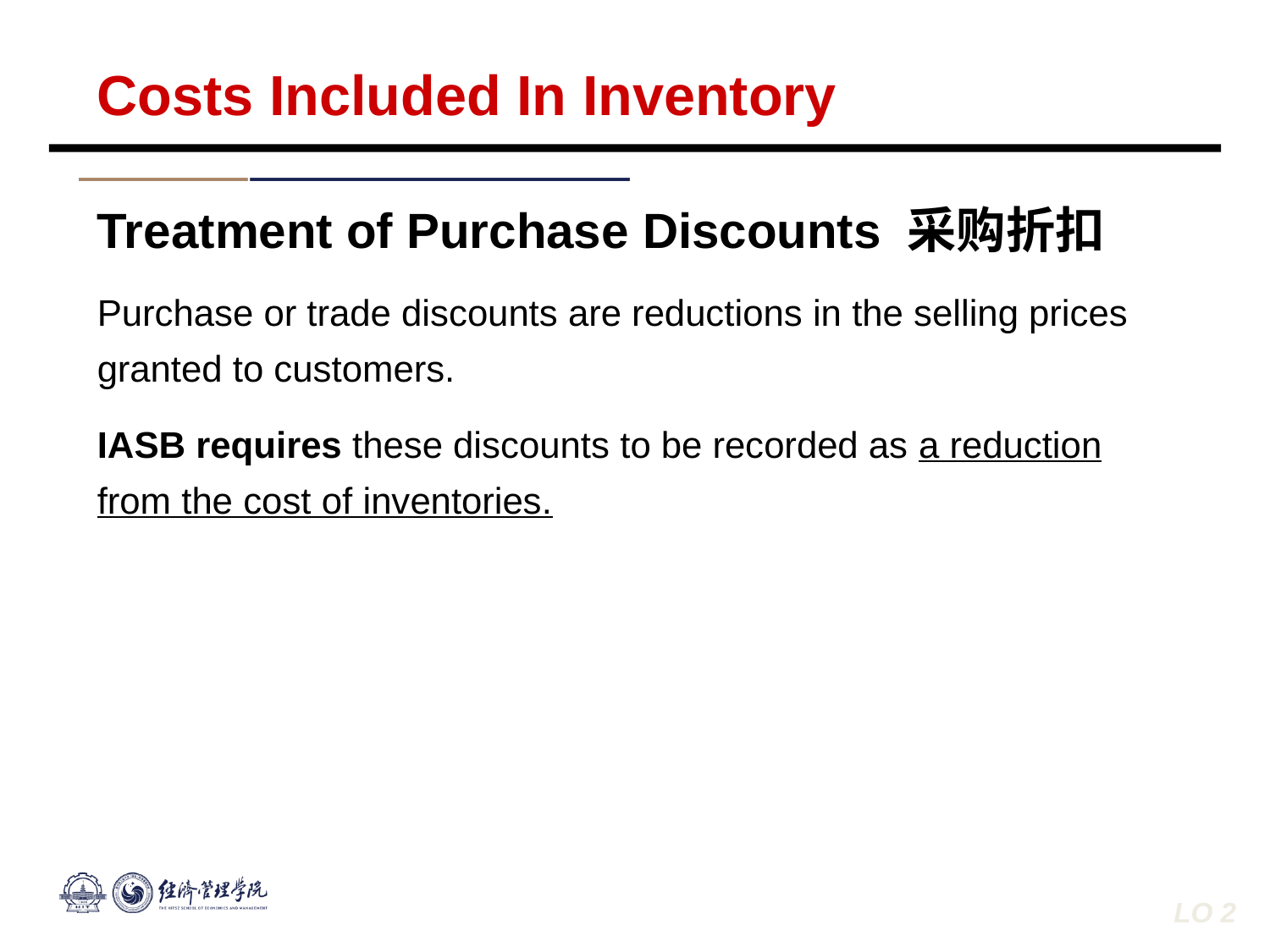

Costs Included In Inventory

Treatment of Purchase Discounts 采购折扣
Purchase or trade discounts are reductions in the selling prices granted to customers.
IASB requires these discounts to be recorded as a reduction from the cost of inventories.
LO 2